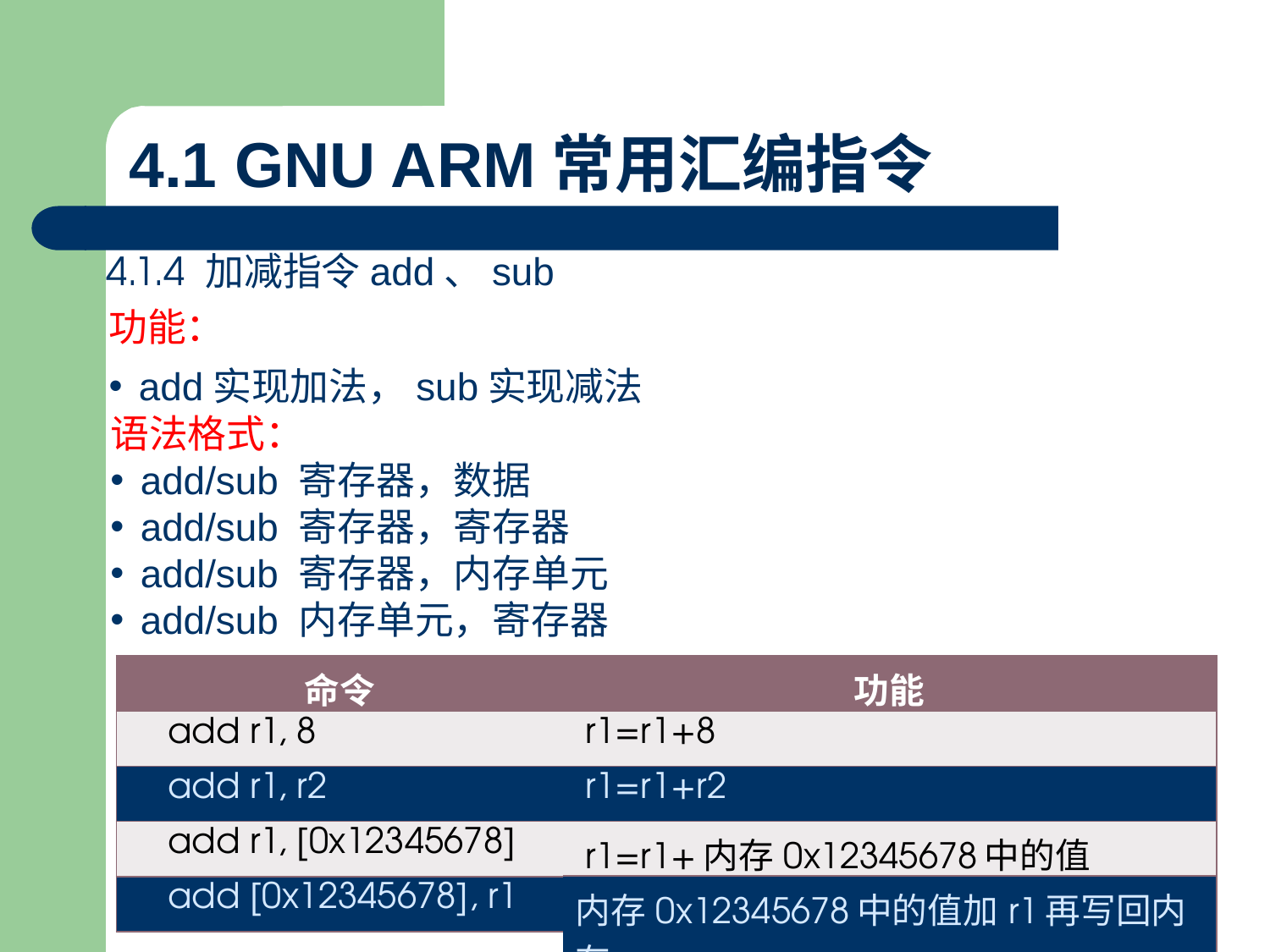

# 4.1 GNU ARM常用汇编指令
4.1.4 加减指令add、sub

功能：
add实现加法，sub实现减法
语法格式：
add/sub 寄存器，数据
add/sub 寄存器，寄存器
add/sub 寄存器，内存单元
add/sub 内存单元，寄存器
| 命令 | 功能 |
| --- | --- |
| add r1, 8 |  |
| add r1, r2 |  |
| add r1, [0x12345678] |  |
| add [0x12345678], r1 |  |
| r1=r1+8 |
| --- |
| r1=r1+r2 |
| r1=r1+内存0x12345678中的值 |
| 内存0x12345678中的值加r1再写回内存 |